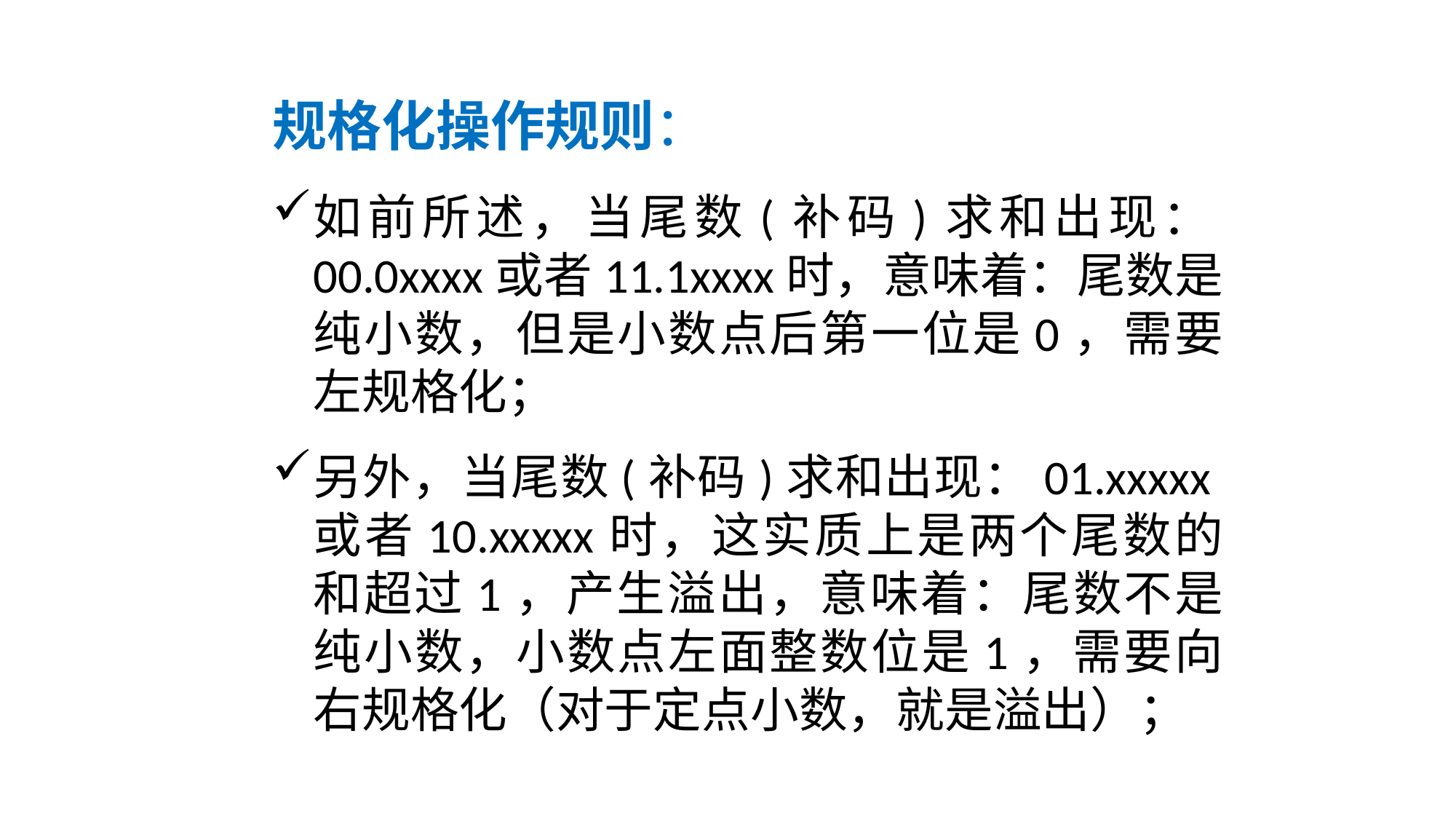

规格化操作规则：
如前所述，当尾数(补码)求和出现：00.0xxxx或者11.1xxxx时，意味着：尾数是纯小数，但是小数点后第一位是0，需要左规格化；
另外，当尾数(补码)求和出现：01.xxxxx或者10.xxxxx时，这实质上是两个尾数的和超过1，产生溢出，意味着：尾数不是纯小数，小数点左面整数位是1，需要向右规格化（对于定点小数，就是溢出）；